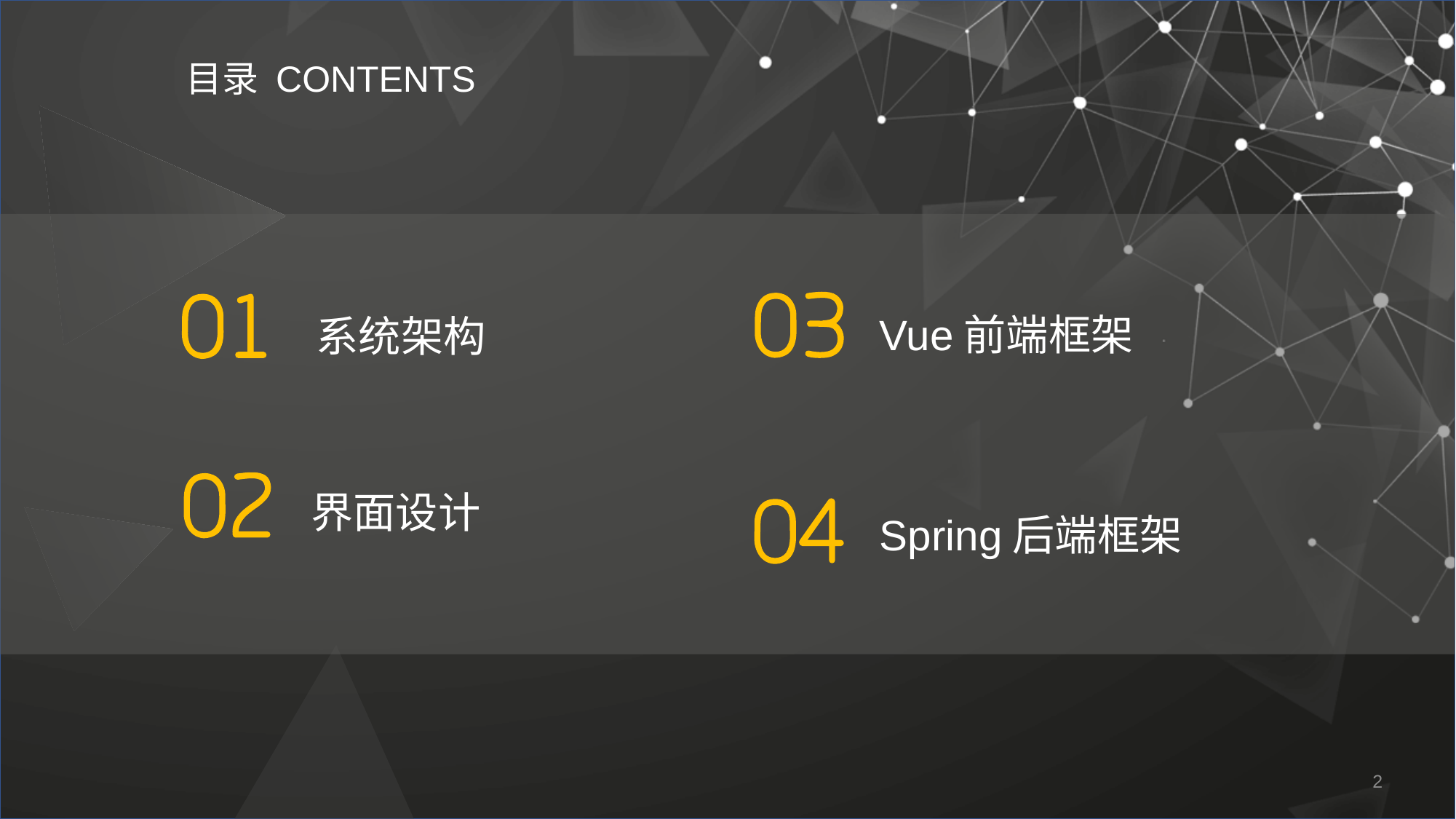

# 目录 CONTENTS

Vue前端框架
 系统架构

界面设计

Spring后端框架

2